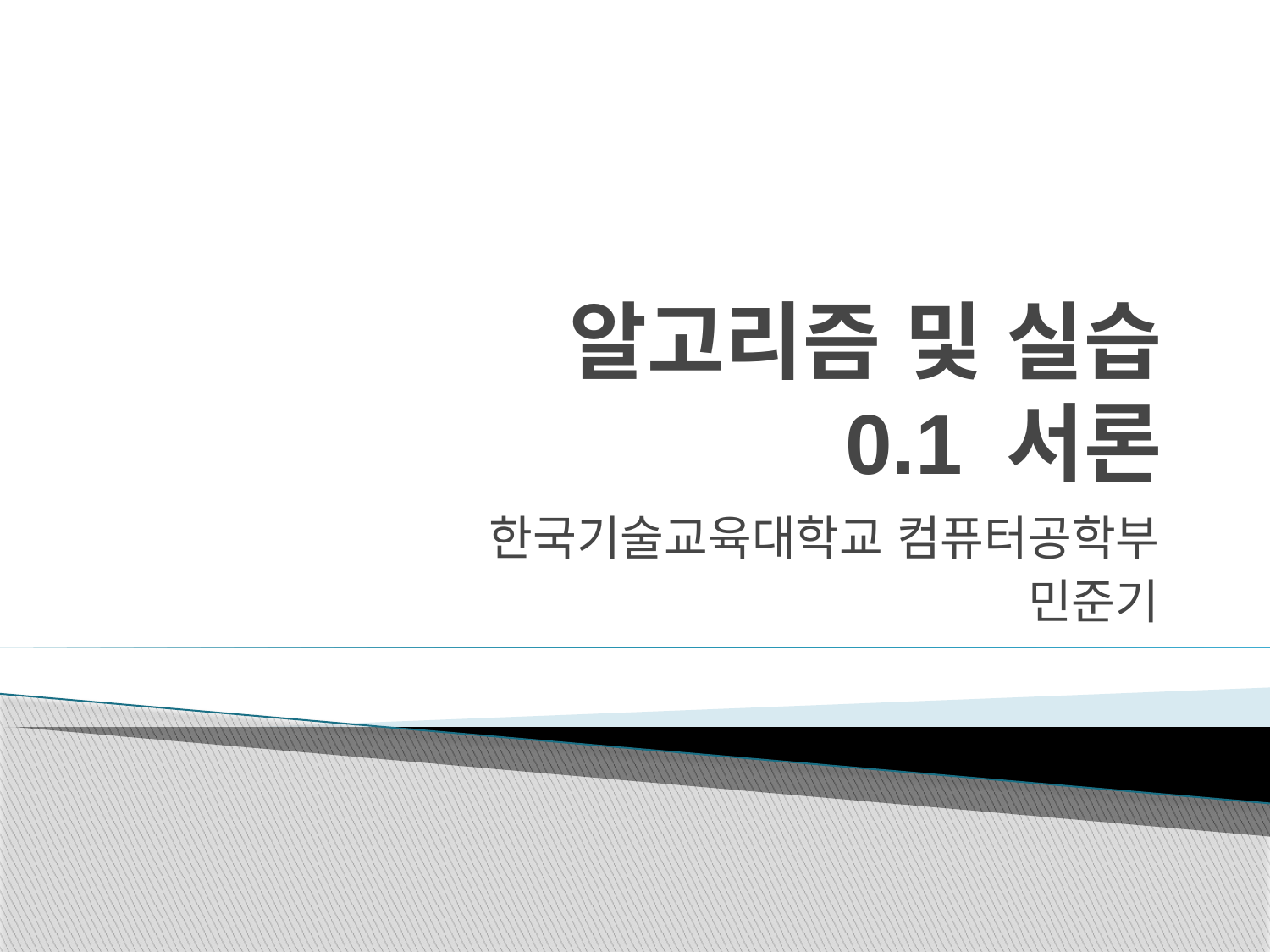

# 알고리즘 및 실습 0.1 서론
한국기술교육대학교 컴퓨터공학부
민준기